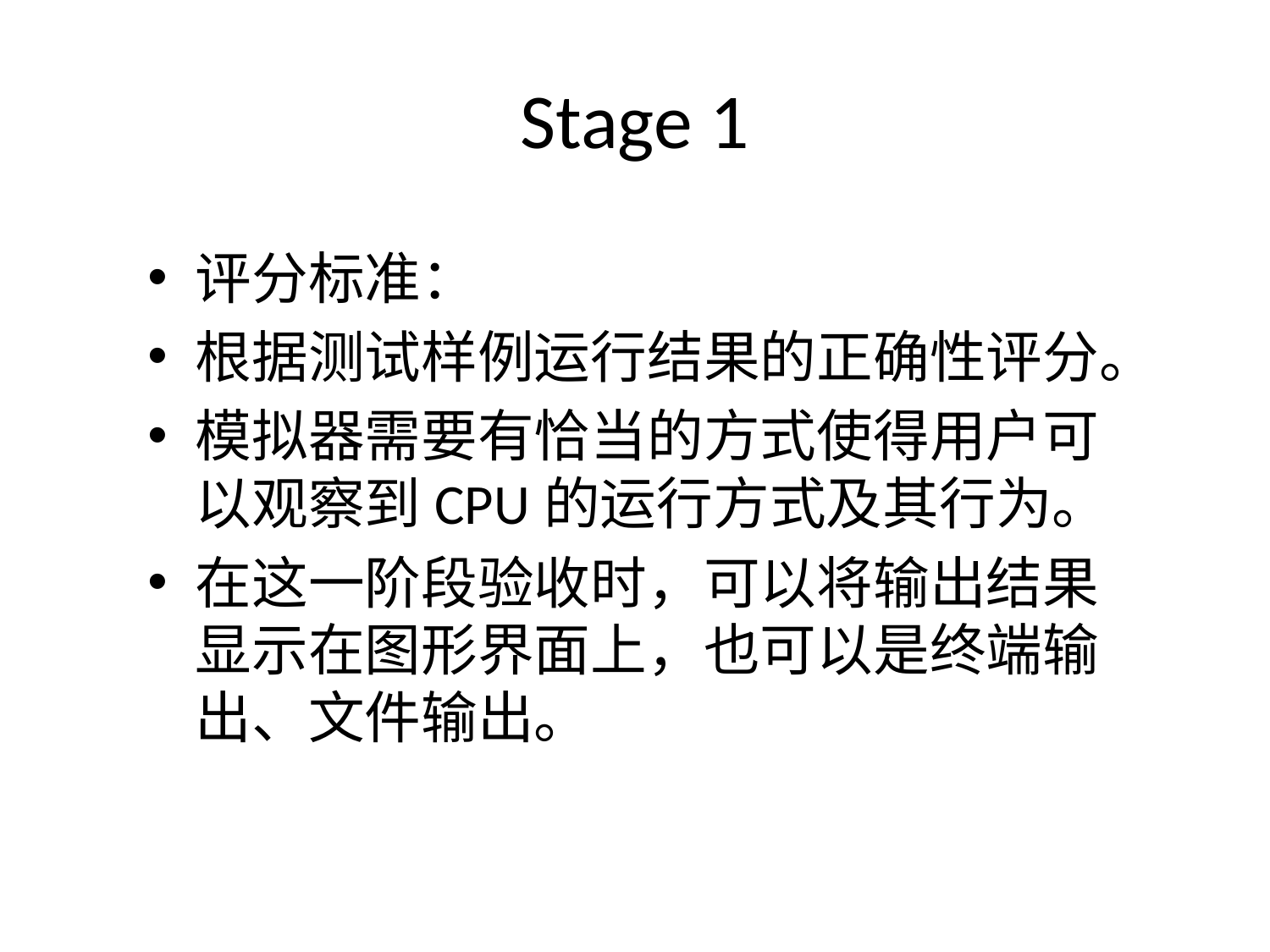

# Stage 1
评分标准：
根据测试样例运行结果的正确性评分。
模拟器需要有恰当的方式使得用户可以观察到CPU的运行方式及其行为。
在这一阶段验收时，可以将输出结果显示在图形界面上，也可以是终端输出、文件输出。